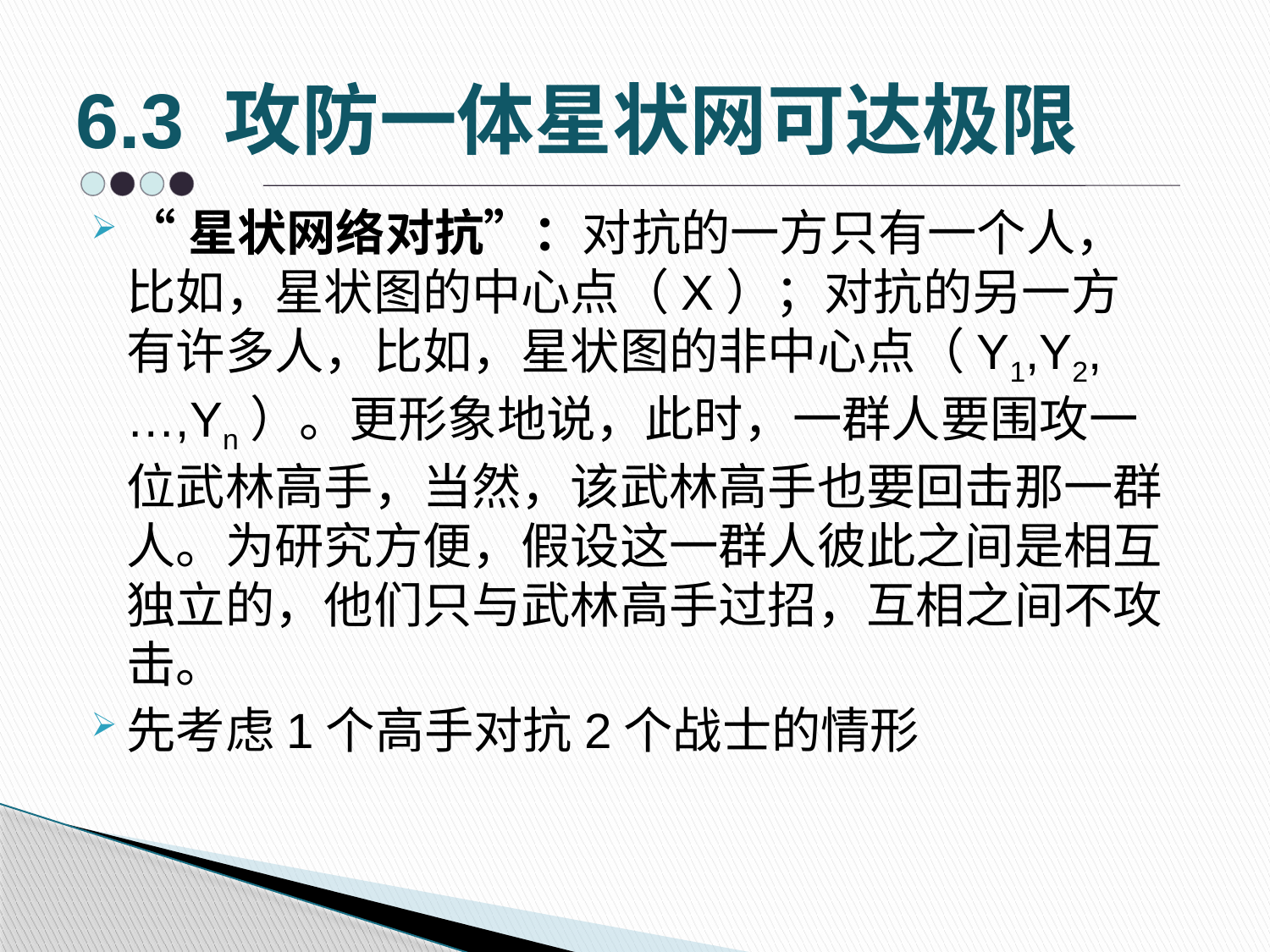

# 6.3 攻防一体星状网可达极限

“星状网络对抗”：对抗的一方只有一个人，比如，星状图的中心点（X）；对抗的另一方有许多人，比如，星状图的非中心点（Y1,Y2,…,Yn）。更形象地说，此时，一群人要围攻一位武林高手，当然，该武林高手也要回击那一群人。为研究方便，假设这一群人彼此之间是相互独立的，他们只与武林高手过招，互相之间不攻击。
先考虑1个高手对抗2个战士的情形